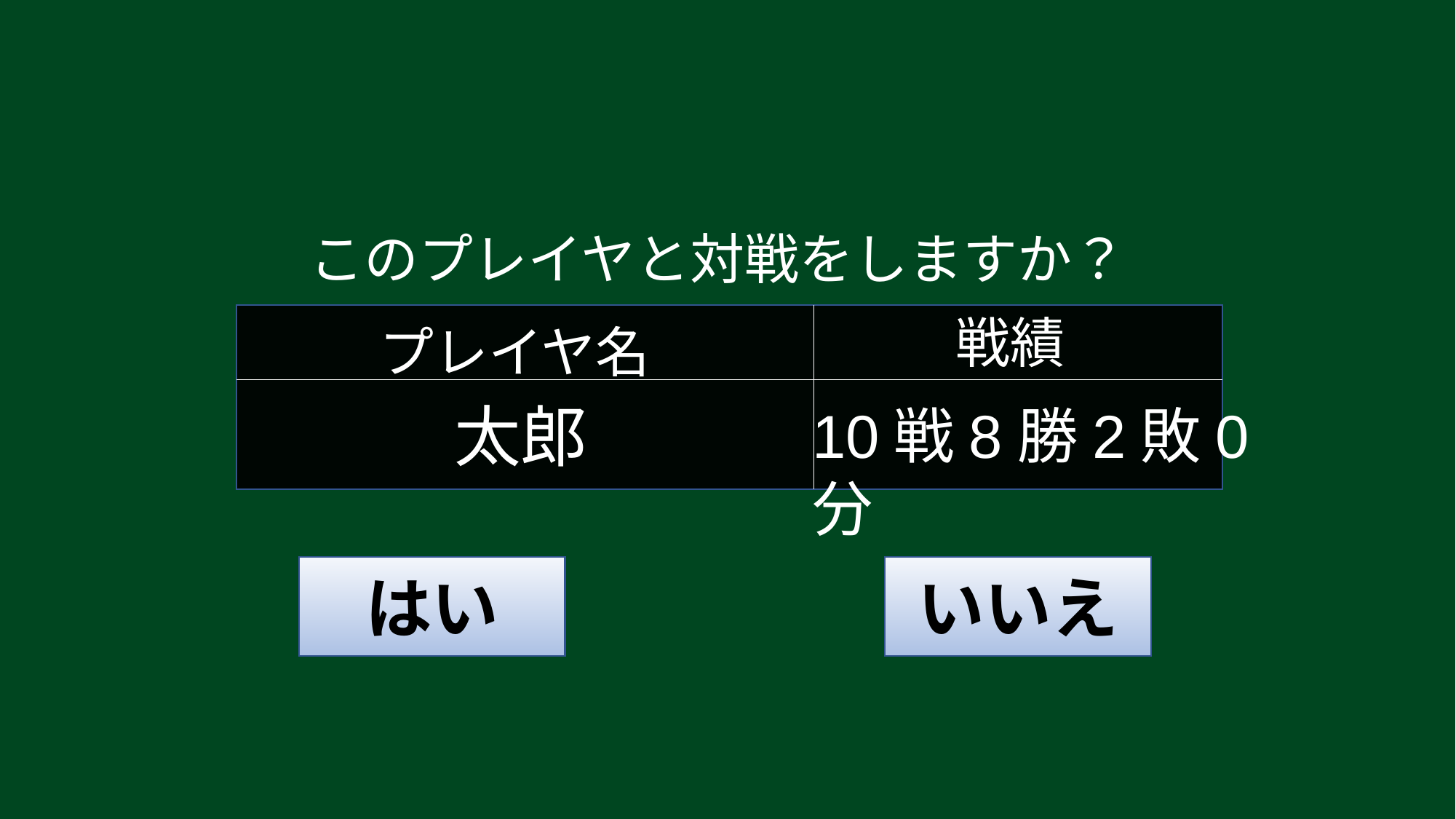

このプレイヤと対戦をしますか？
戦績

プレイヤ名
太郎
10戦8勝2敗0分
はい
いいえ